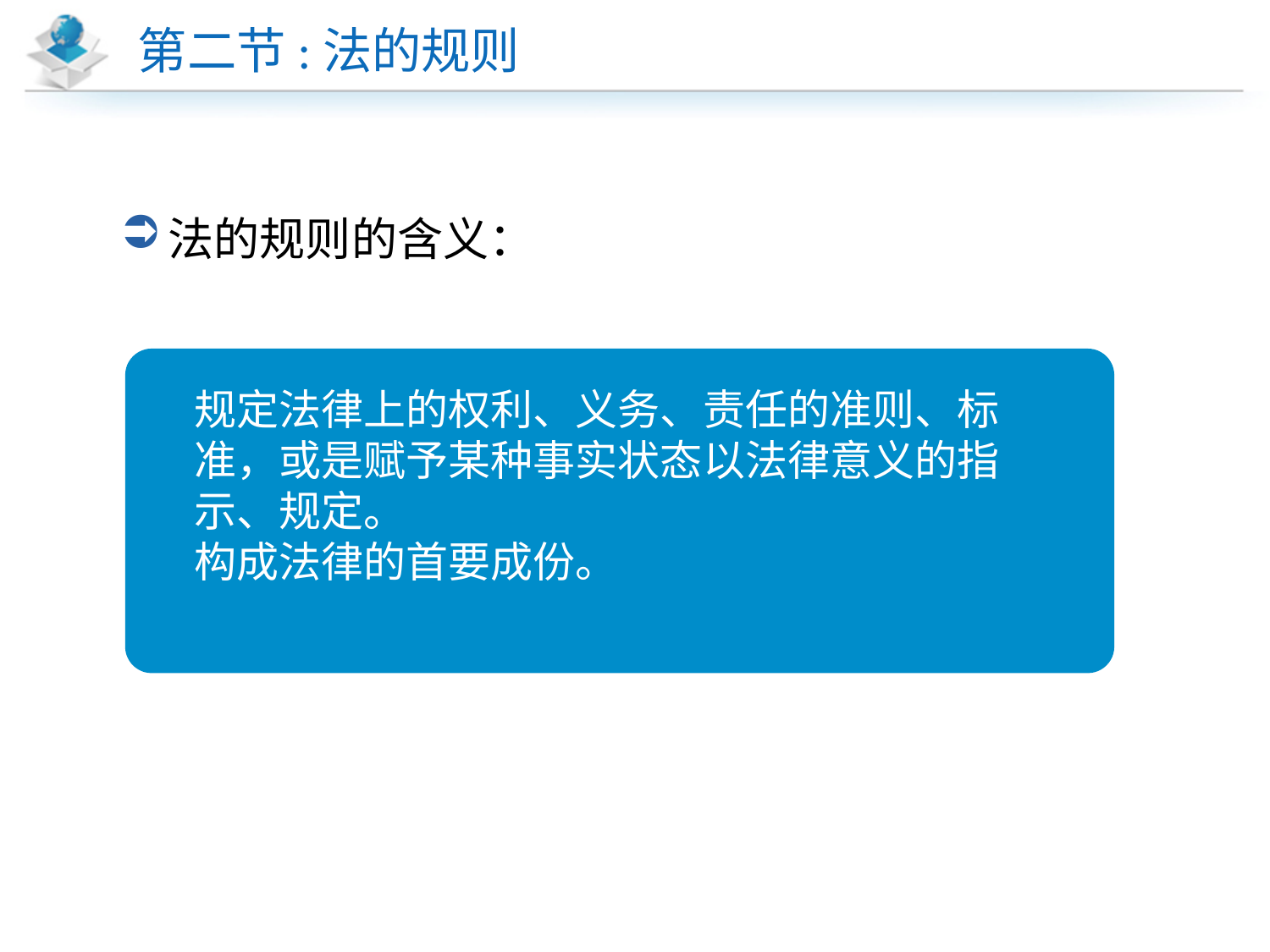

# 第二节:法的规则
法的规则的含义：

规定法律上的权利、义务、责任的准则、标准，或是赋予某种事实状态以法律意义的指示、规定。
构成法律的首要成份。